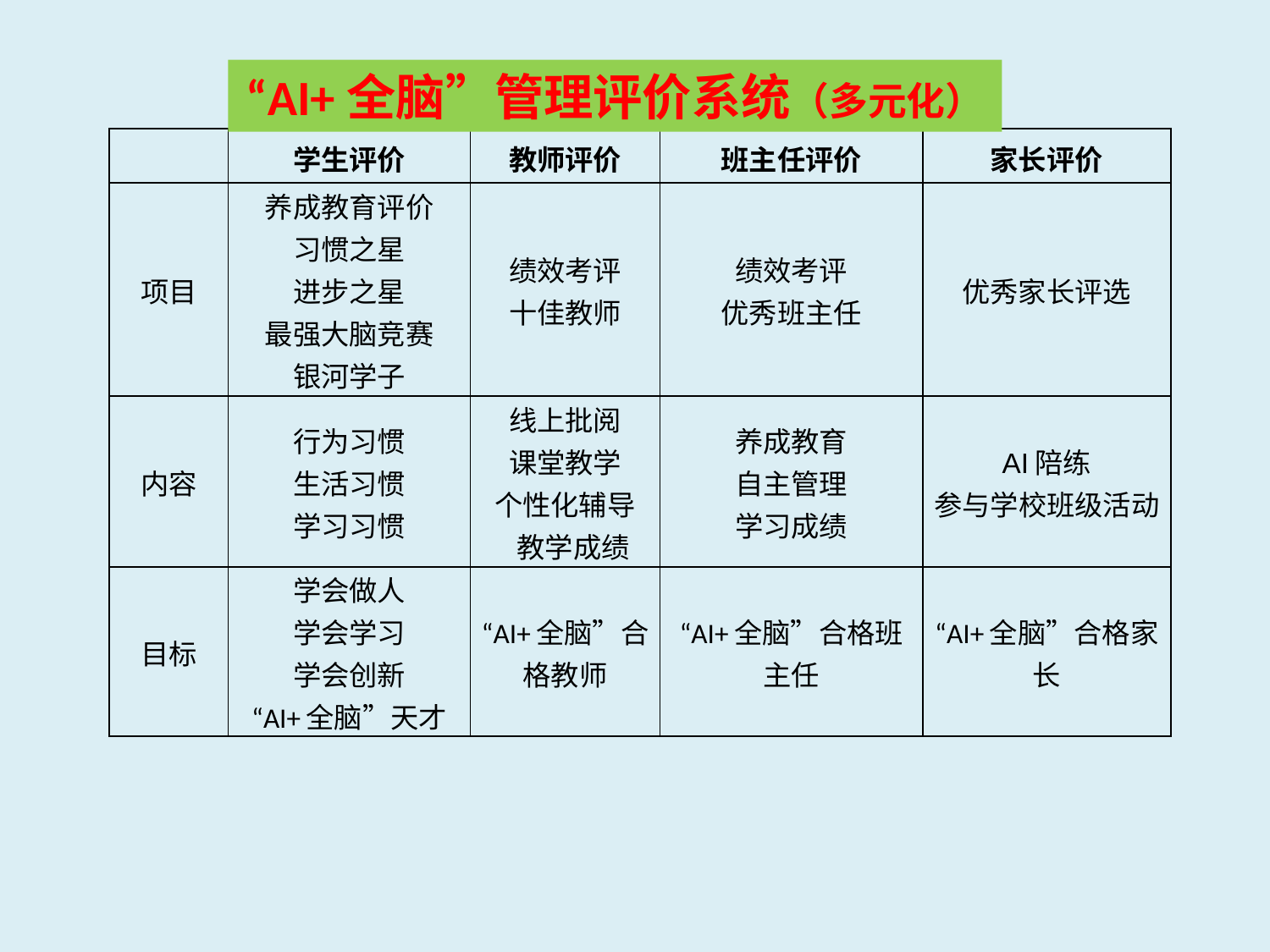

“AI+全脑”管理评价系统（多元化）
|  | 学生评价 | 教师评价 | 班主任评价 | 家长评价 |
| --- | --- | --- | --- | --- |
| 项目 | 养成教育评价 习惯之星 进步之星 最强大脑竞赛 银河学子 | 绩效考评 十佳教师 | 绩效考评 优秀班主任 | 优秀家长评选 |
| 内容 | 行为习惯 生活习惯 学习习惯 | 线上批阅 课堂教学 个性化辅导 教学成绩 | 养成教育 自主管理 学习成绩 | AI陪练 参与学校班级活动 |
| 目标 | 学会做人 学会学习 学会创新 “AI+全脑”天才 | “AI+全脑”合格教师 | “AI+全脑”合格班主任 | “AI+全脑”合格家长 |